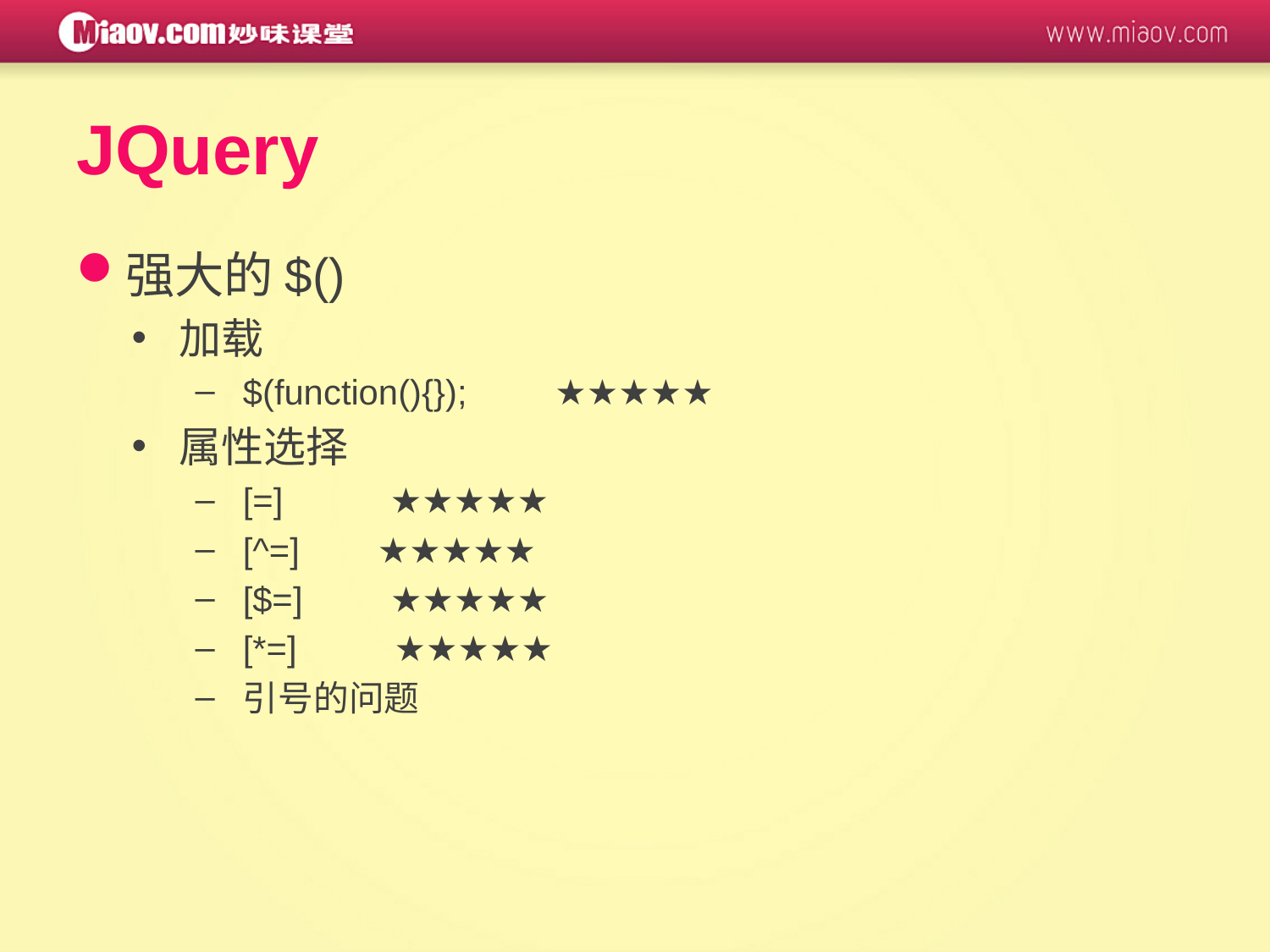

# JQuery
强大的$()
加载
$(function(){});         ★★★★★
属性选择
[=]           ★★★★★
[^=]        ★★★★★
[$=]         ★★★★★
[*=]          ★★★★★
引号的问题